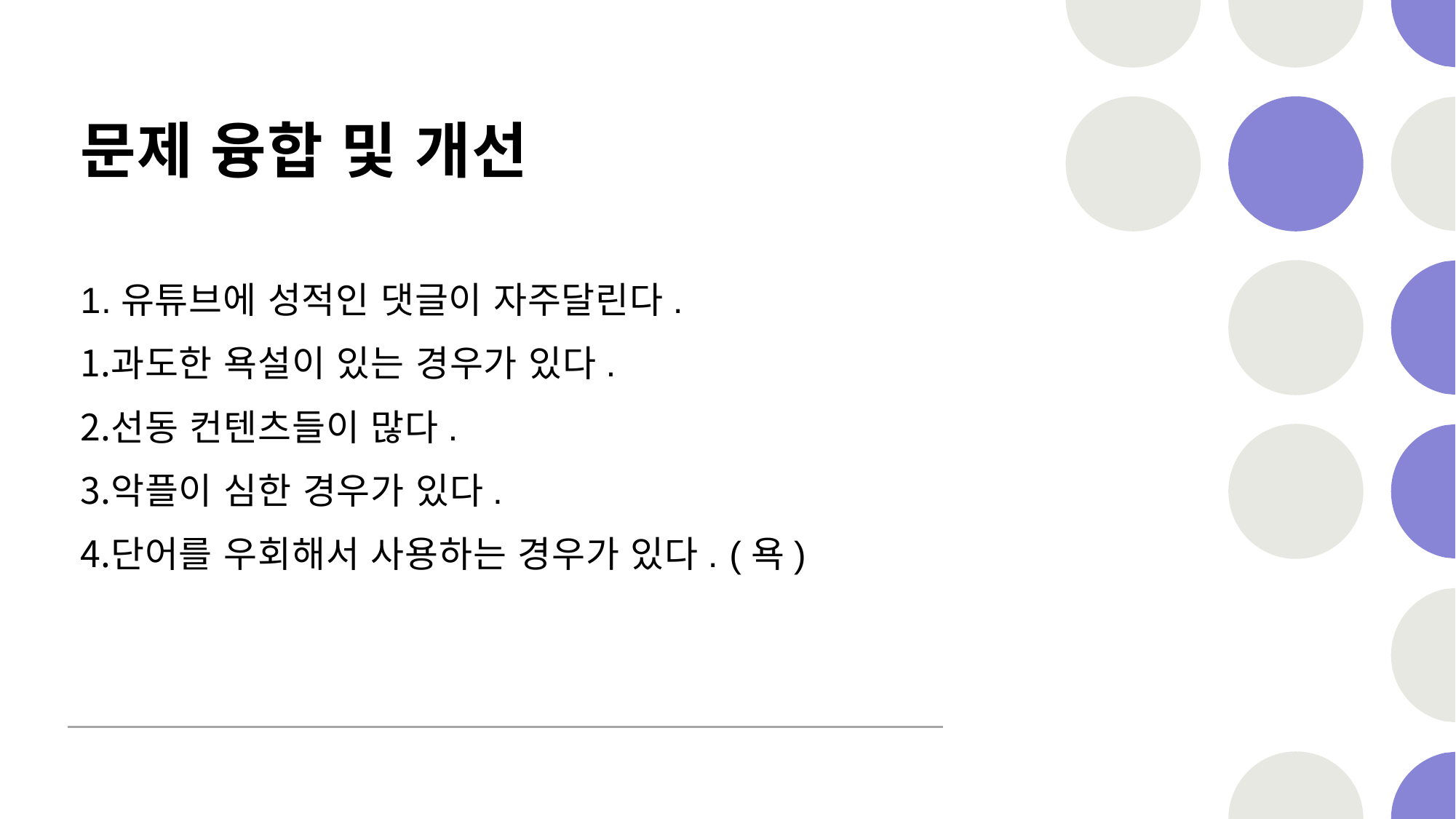

# 문제 융합 및 개선
1.유튜브에 성적인 댓글이 자주달린다.
과도한 욕설이 있는 경우가 있다.
선동 컨텐츠들이 많다.
악플이 심한 경우가 있다.
단어를 우회해서 사용하는 경우가 있다. (욕)